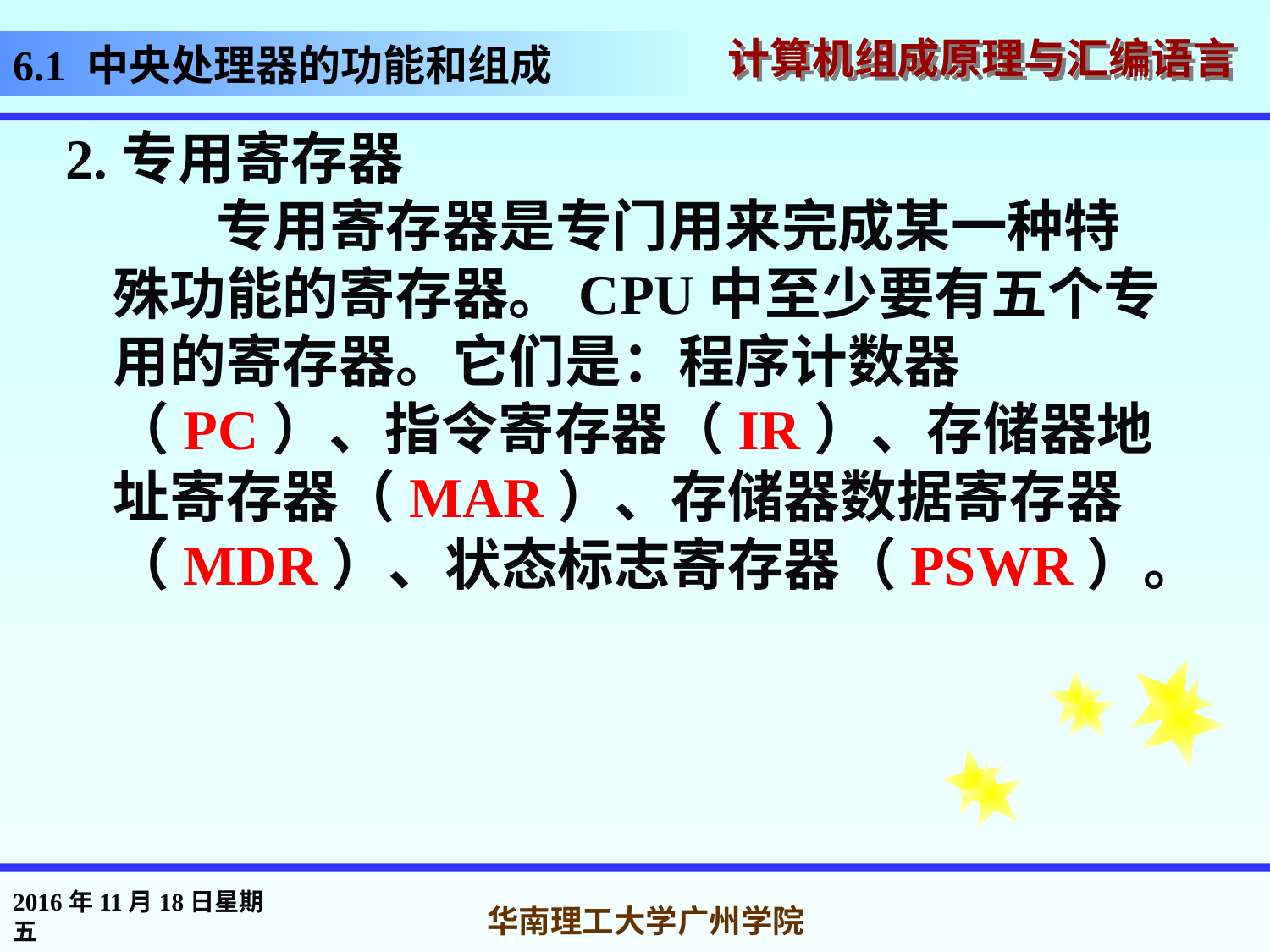

# 6.1 中央处理器的功能和组成
2.专用寄存器
        专用寄存器是专门用来完成某一种特殊功能的寄存器。CPU中至少要有五个专用的寄存器。它们是：程序计数器（PC）、指令寄存器（IR）、存储器地址寄存器（MAR）、存储器数据寄存器（MDR）、状态标志寄存器（PSWR）。
2016年11月18日星期五
华南理工大学广州学院